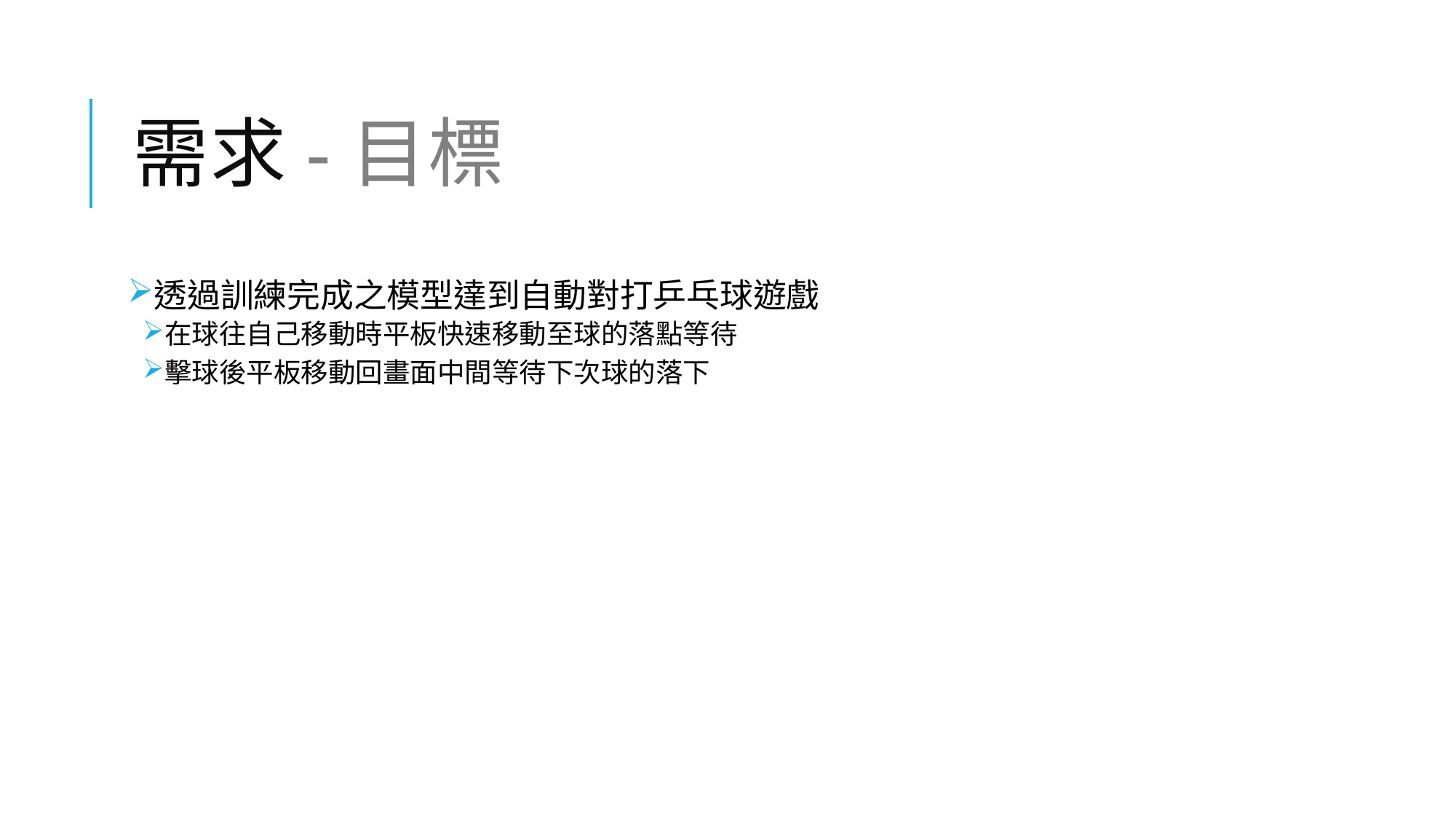

# 需求-目標
透過訓練完成之模型達到自動對打乒乓球遊戲
在球往自己移動時平板快速移動至球的落點等待
擊球後平板移動回畫面中間等待下次球的落下